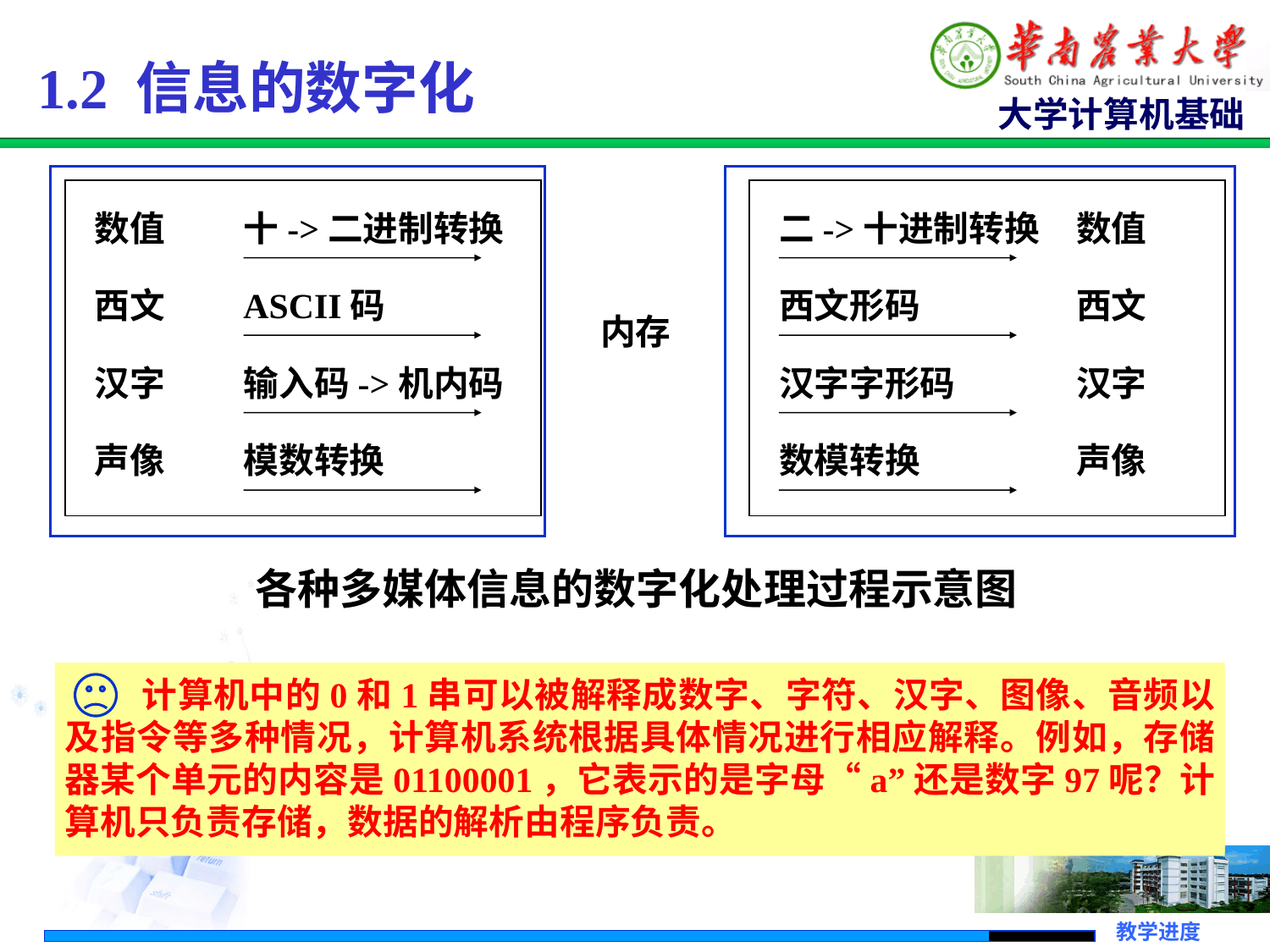

1.2 信息的数字化

数值
十->二进制转换
西文
ASCII码
汉字
输入码->机内码
声像
模数转换

数值
二->十进制转换
十—二进制转换
数值

西文
西文形码
ASCII码
西文
内存

汉字
汉字字形码
输入码—机内码
汉字

声像
数模转换
模数转换
声像

各种多媒体信息的数字化处理过程示意图
        计算机中的0和1串可以被解释成数字、字符、汉字、图像、音频以及指令等多种情况，计算机系统根据具体情况进行相应解释。例如，存储器某个单元的内容是01100001，它表示的是字母“a”还是数字97呢？计算机只负责存储，数据的解析由程序负责。